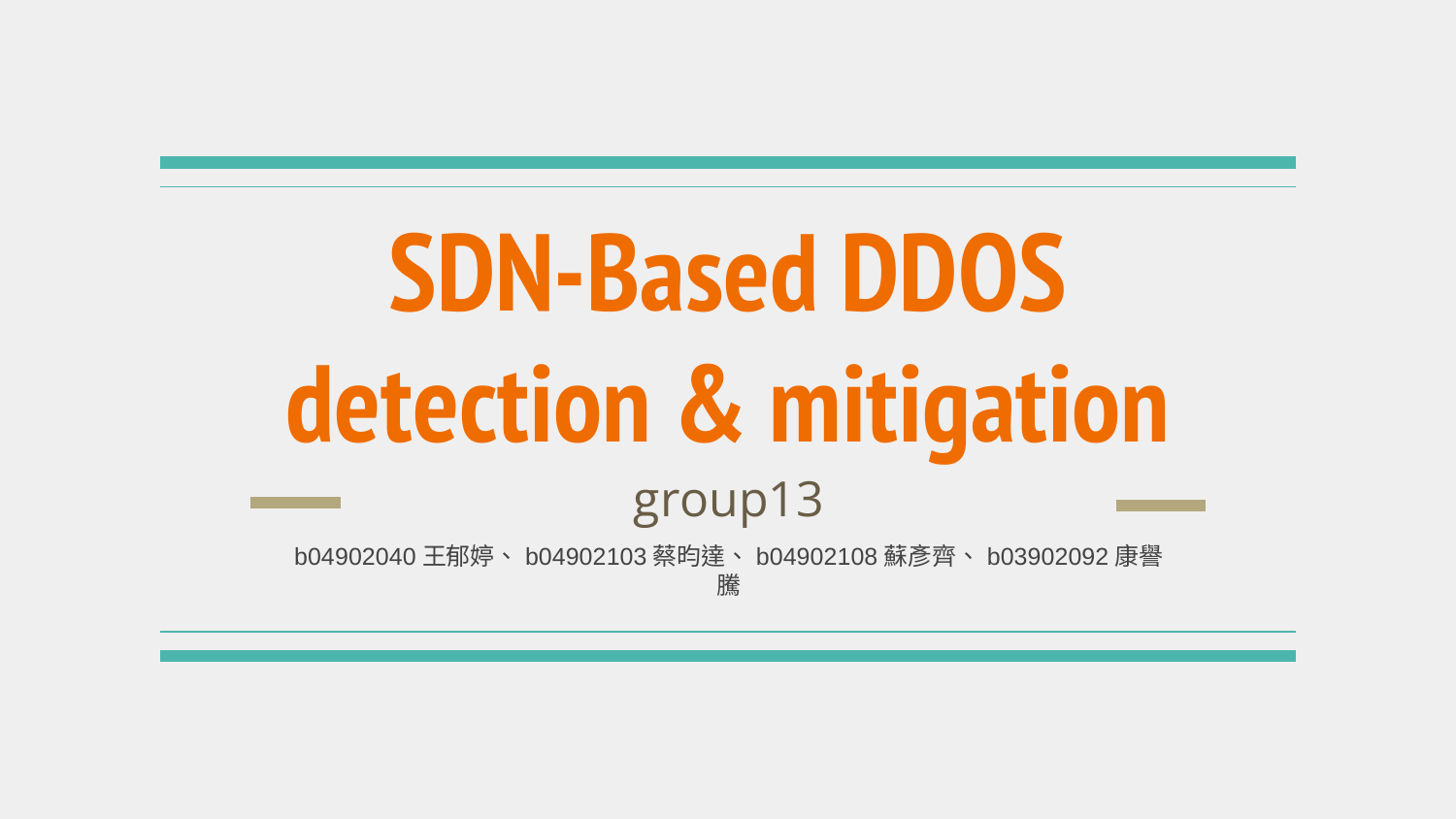

# SDN-Based DDOS
detection & mitigation
group13

b04902040王郁婷、b04902103蔡昀達、b04902108蘇彥齊、b03902092康譽騰